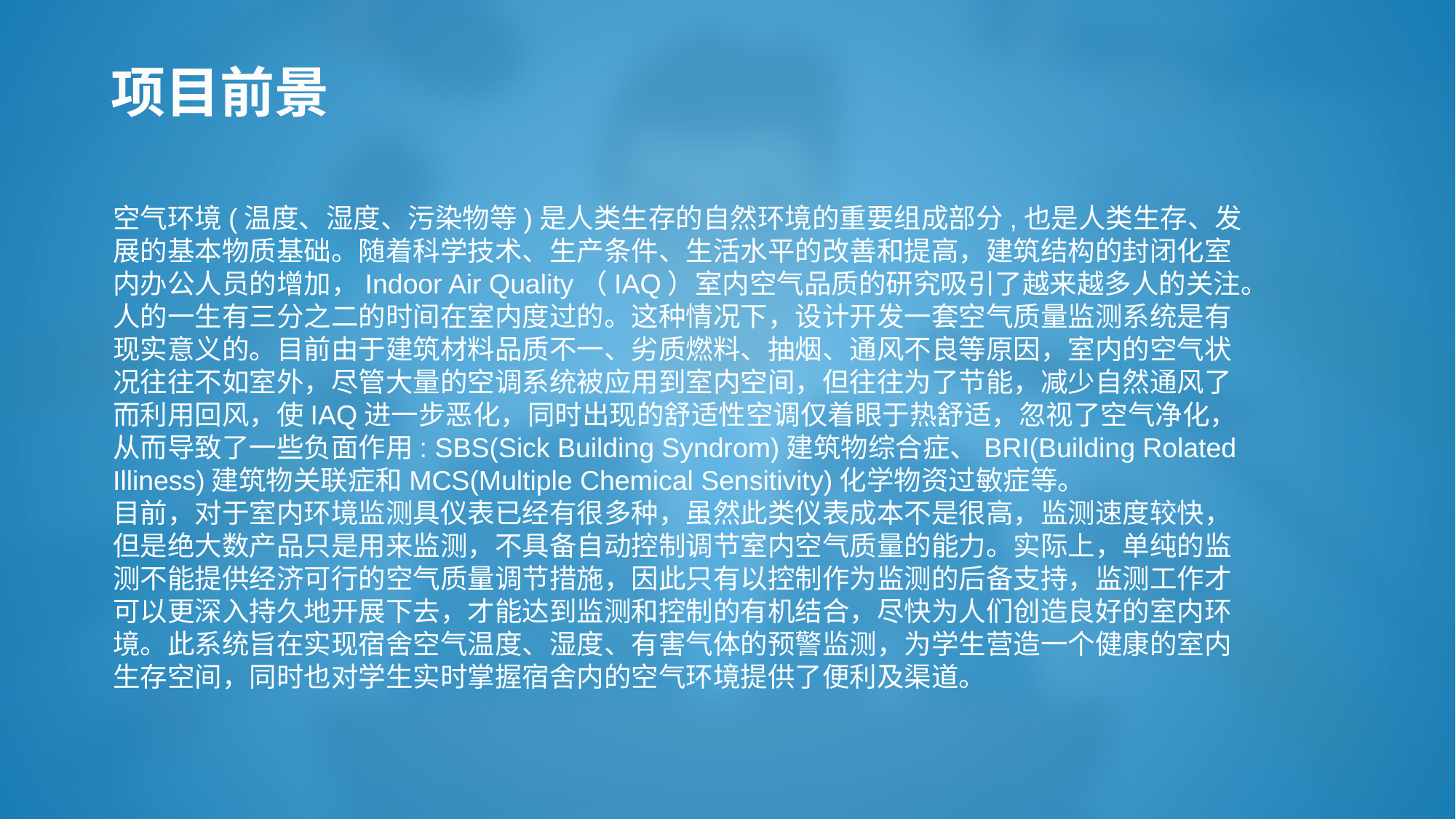

项目前景
空气环境(温度、湿度、污染物等)是人类生存的自然环境的重要组成部分,也是人类生存、发展的基本物质基础。随着科学技术、生产条件、生活水平的改善和提高，建筑结构的封闭化室内办公人员的增加，Indoor Air Quality（IAQ）室内空气品质的研究吸引了越来越多人的关注。人的一生有三分之二的时间在室内度过的。这种情况下，设计开发一套空气质量监测系统是有现实意义的。目前由于建筑材料品质不一、劣质燃料、抽烟、通风不良等原因，室内的空气状况往往不如室外，尽管大量的空调系统被应用到室内空间，但往往为了节能，减少自然通风了而利用回风，使IAQ进一步恶化，同时出现的舒适性空调仅着眼于热舒适，忽视了空气净化，从而导致了一些负面作用: SBS(Sick Building Syndrom)建筑物综合症、BRI(Building Rolated Illiness)建筑物关联症和MCS(Multiple Chemical Sensitivity)化学物资过敏症等。
目前，对于室内环境监测具仪表已经有很多种，虽然此类仪表成本不是很高，监测速度较快，但是绝大数产品只是用来监测，不具备自动控制调节室内空气质量的能力。实际上，单纯的监测不能提供经济可行的空气质量调节措施，因此只有以控制作为监测的后备支持，监测工作才可以更深入持久地开展下去，才能达到监测和控制的有机结合，尽快为人们创造良好的室内环境。此系统旨在实现宿舍空气温度、湿度、有害气体的预警监测，为学生营造一个健康的室内生存空间，同时也对学生实时掌握宿舍内的空气环境提供了便利及渠道。